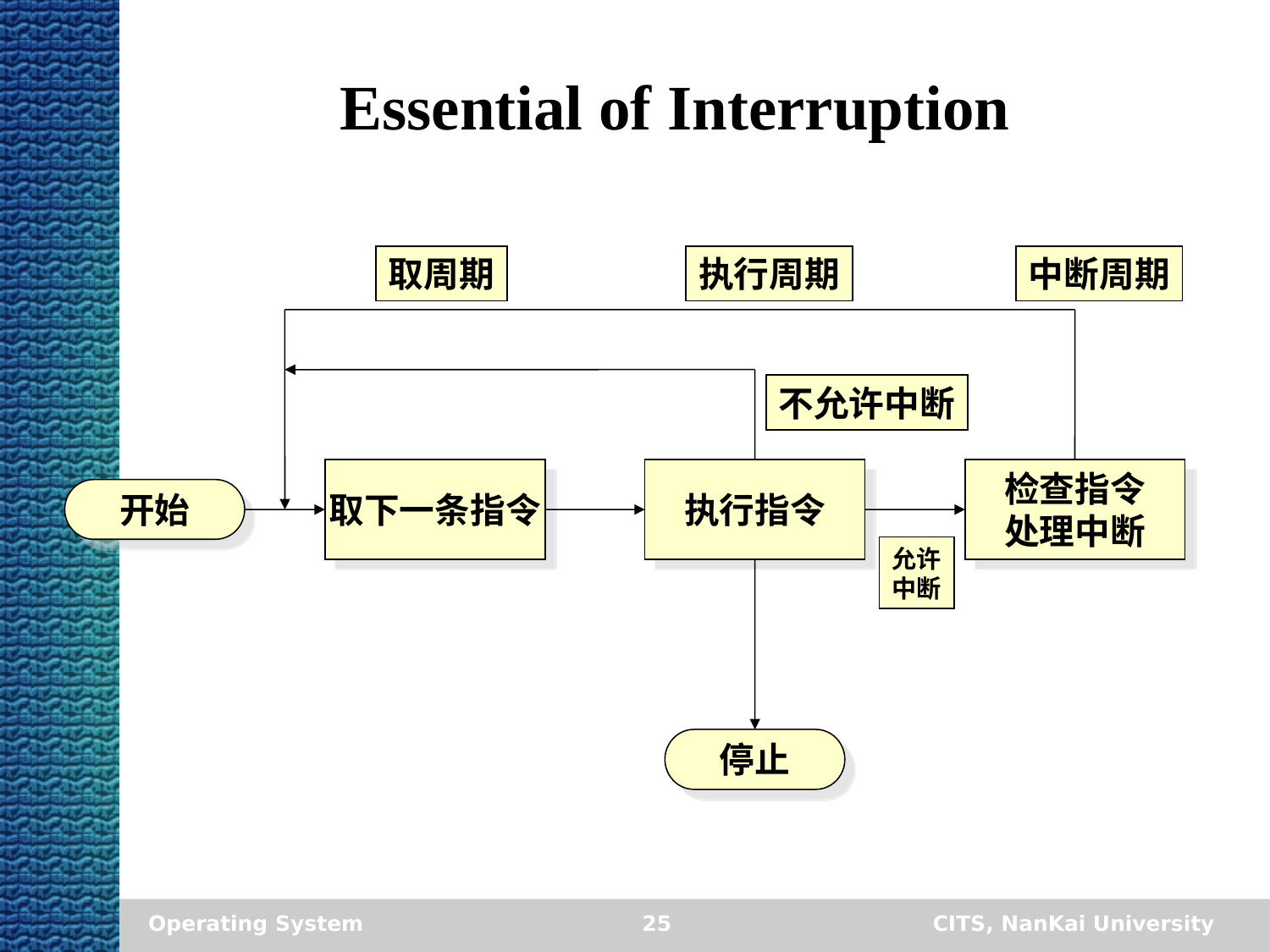

Essential of Interruption
取周期
执行周期
中断周期

不允许中断
取下一条指令
执行指令
检查指令
处理中断
开始

允许
中断

停止
Operating System
25
CITS, NanKai University